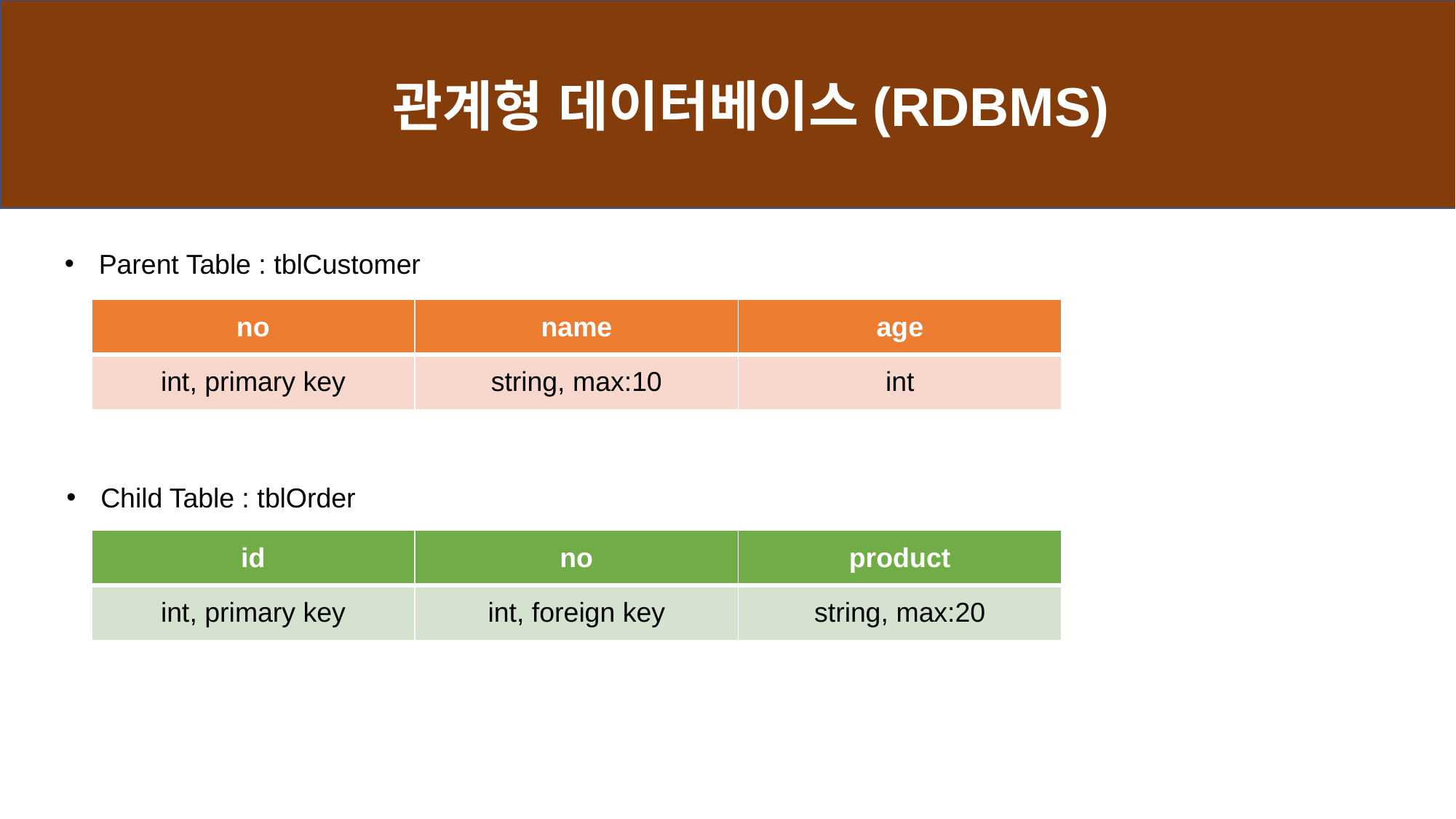

관계형 데이터베이스(RDBMS)
Parent Table : tblCustomer
| no | name | age |
| --- | --- | --- |
| int, primary key | string, max:10 | int |
Child Table : tblOrder
| id | no | product |
| --- | --- | --- |
| int, primary key | int, foreign key | string, max:20 |